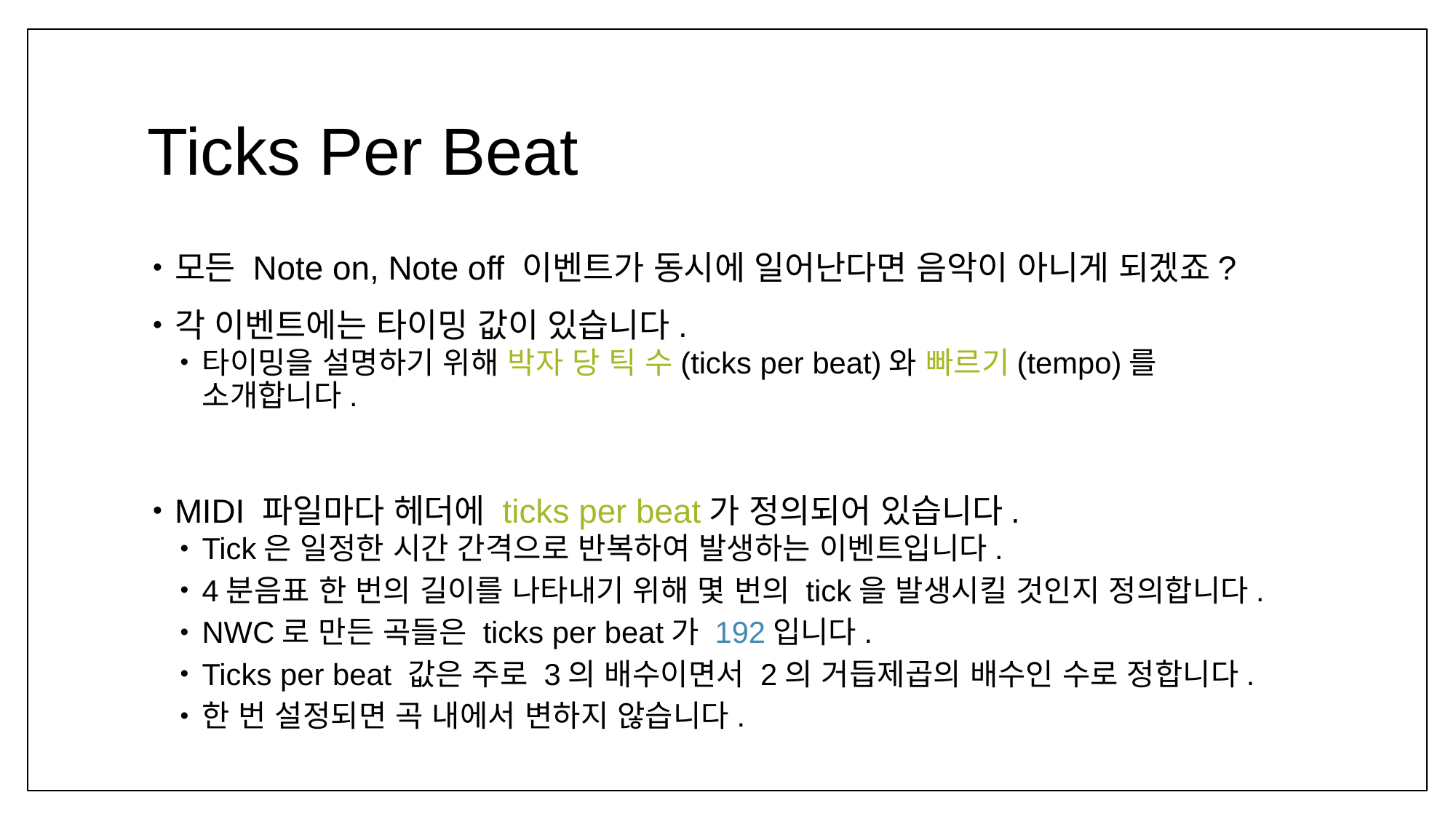

# Ticks Per Beat
모든 Note on, Note off 이벤트가 동시에 일어난다면 음악이 아니게 되겠죠?
각 이벤트에는 타이밍 값이 있습니다.
타이밍을 설명하기 위해 박자 당 틱 수(ticks per beat)와 빠르기(tempo)를 소개합니다.

MIDI 파일마다 헤더에 ticks per beat가 정의되어 있습니다.
Tick은 일정한 시간 간격으로 반복하여 발생하는 이벤트입니다.
4분음표 한 번의 길이를 나타내기 위해 몇 번의 tick을 발생시킬 것인지 정의합니다.
NWC로 만든 곡들은 ticks per beat가 192입니다.
Ticks per beat 값은 주로 3의 배수이면서 2의 거듭제곱의 배수인 수로 정합니다.
한 번 설정되면 곡 내에서 변하지 않습니다.